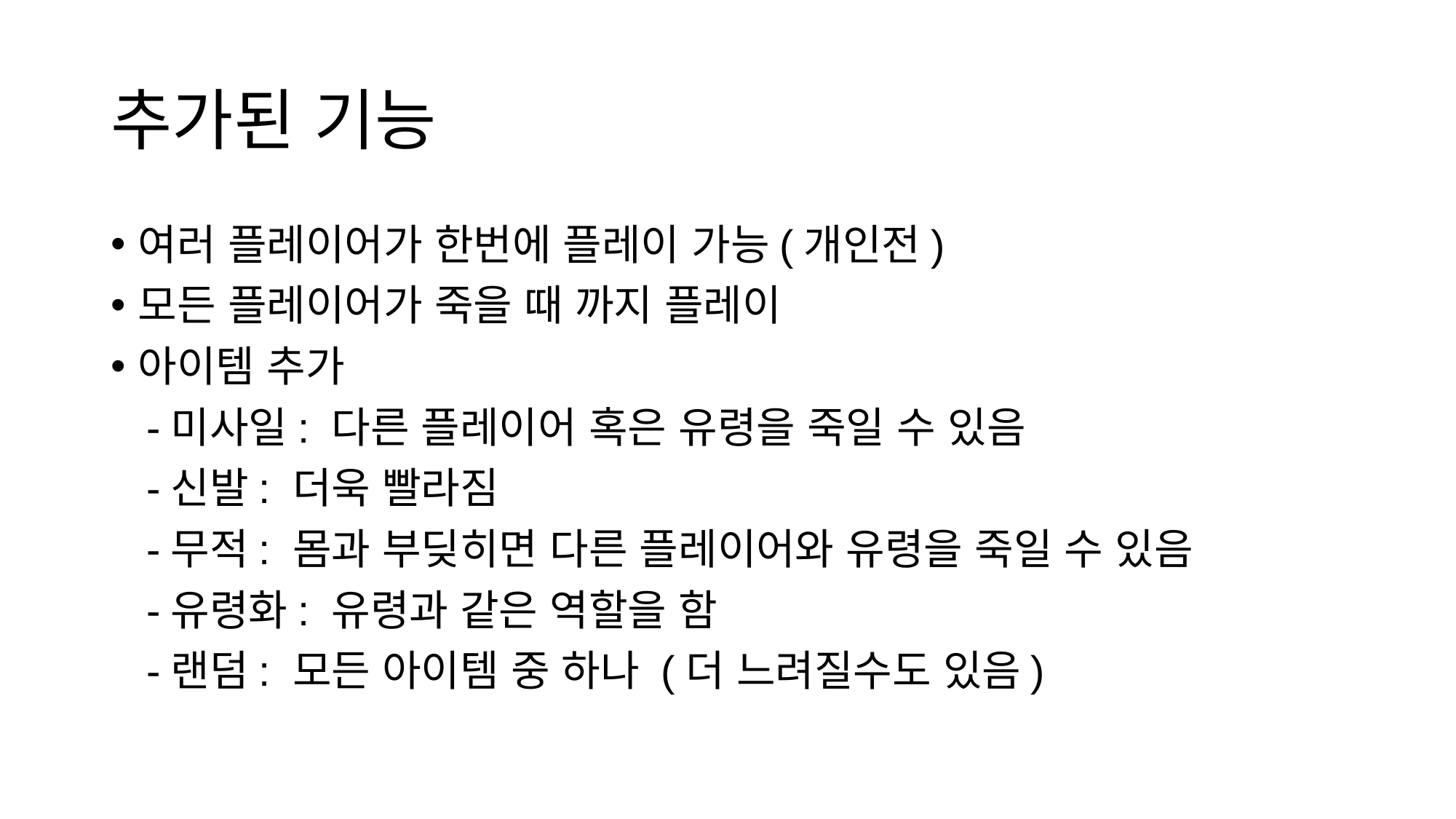

# 추가된 기능
여러 플레이어가 한번에 플레이 가능(개인전)
모든 플레이어가 죽을 때 까지 플레이
아이템 추가
   -미사일: 다른 플레이어 혹은 유령을 죽일 수 있음
   -신발: 더욱 빨라짐
   -무적: 몸과 부딪히면 다른 플레이어와 유령을 죽일 수 있음
   -유령화: 유령과 같은 역할을 함
   -랜덤: 모든 아이템 중 하나 (더 느려질수도 있음)